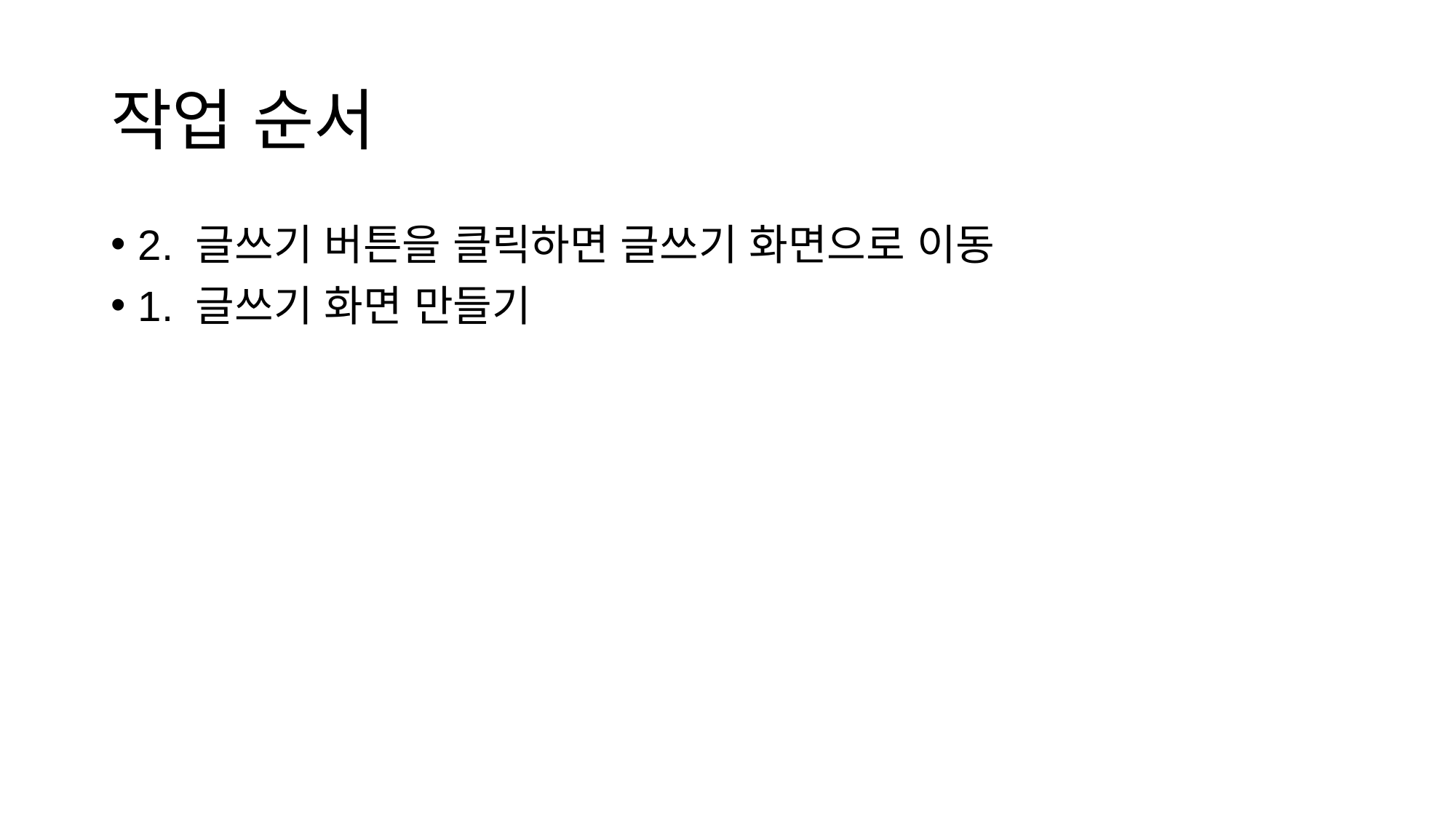

# 작업 순서
2. 글쓰기 버튼을 클릭하면 글쓰기 화면으로 이동
1. 글쓰기 화면 만들기